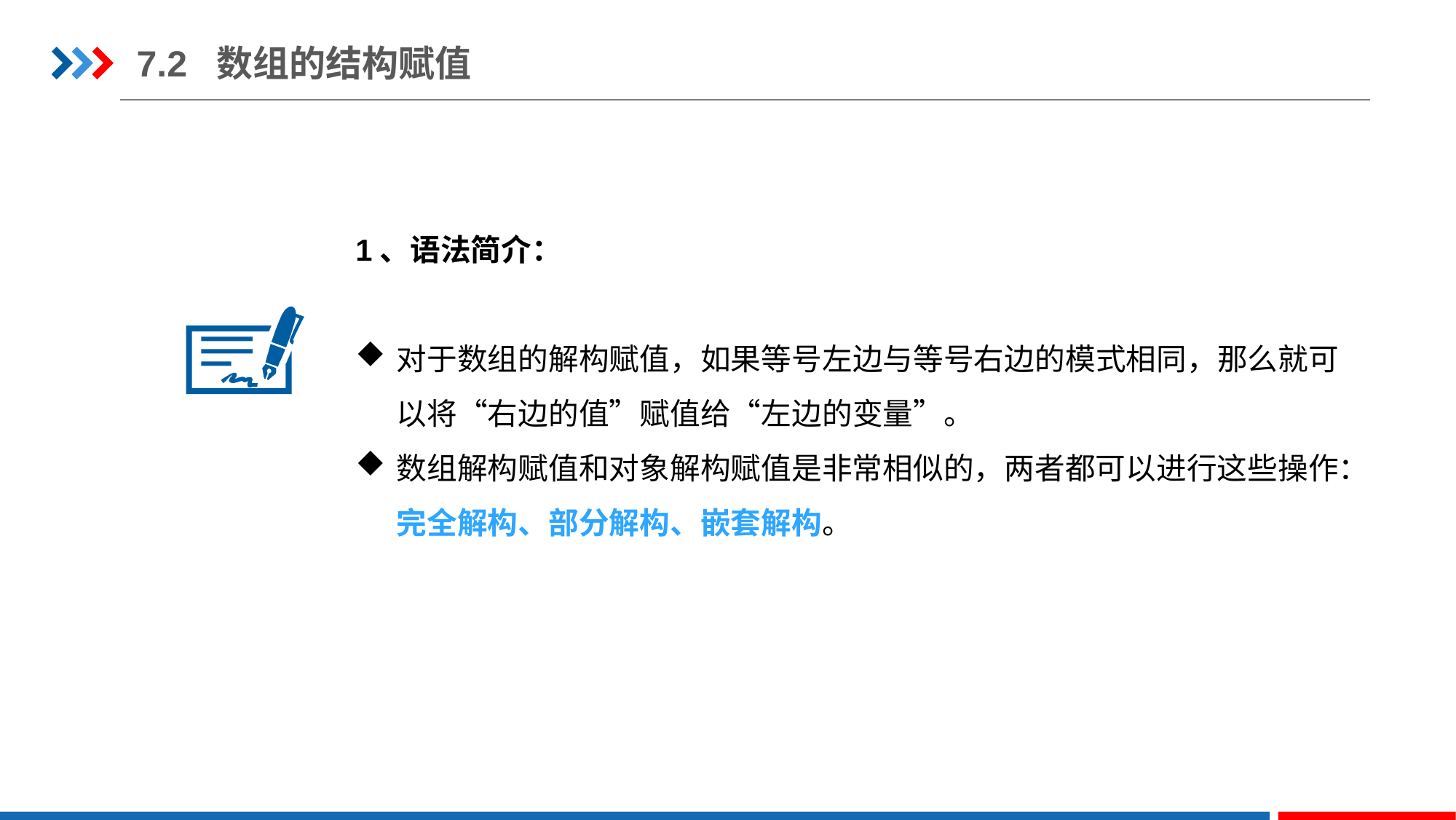

7.2  数组的结构赋值
1、语法简介：

对于数组的解构赋值，如果等号左边与等号右边的模式相同，那么就可以将“右边的值”赋值给“左边的变量”。
数组解构赋值和对象解构赋值是非常相似的，两者都可以进行这些操作：完全解构、部分解构、嵌套解构。